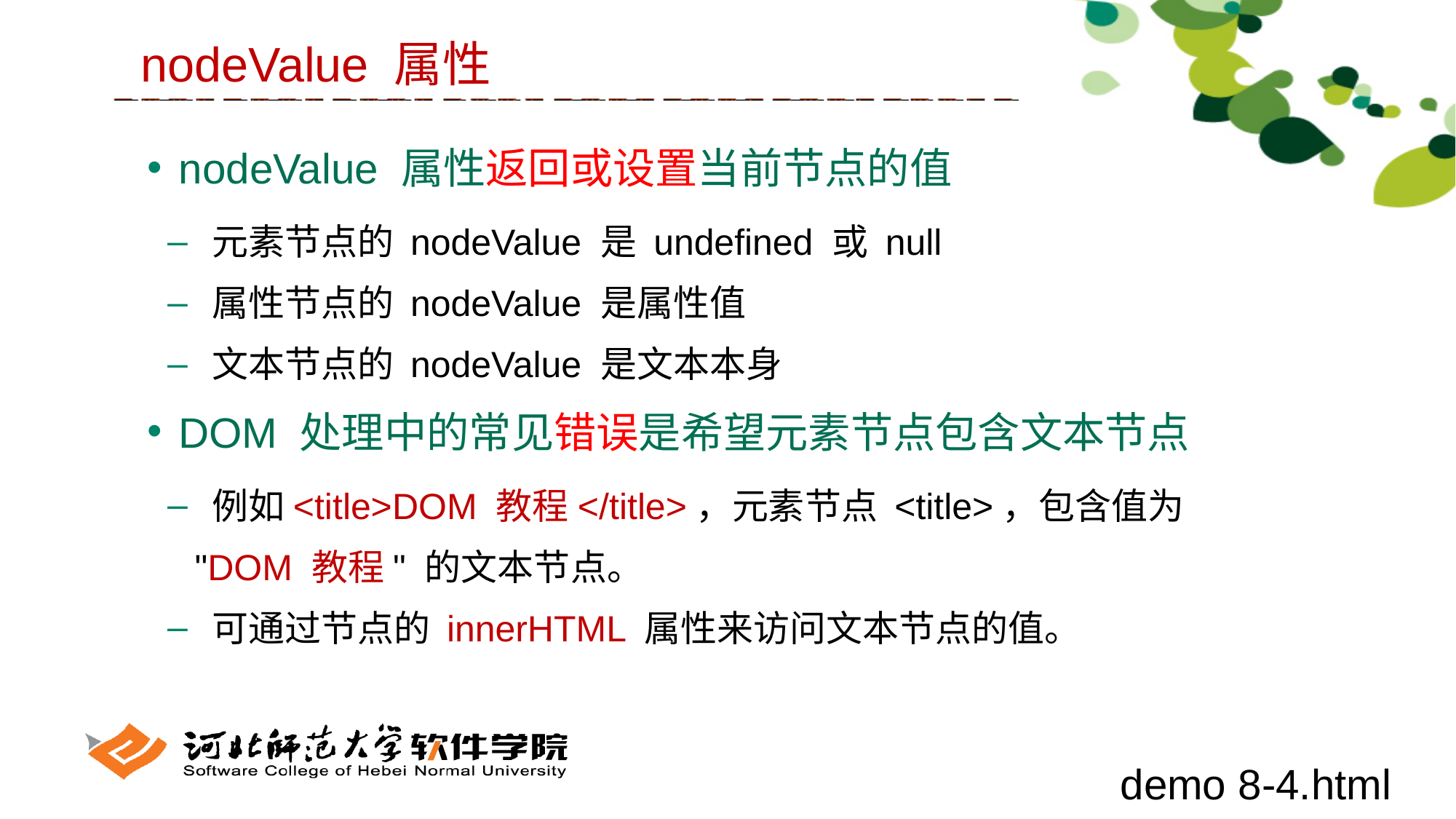

nodeValue 属性
 nodeValue 属性返回或设置当前节点的值
 元素节点的 nodeValue 是 undefined 或 null
 属性节点的 nodeValue 是属性值
 文本节点的 nodeValue 是文本本身
 DOM 处理中的常见错误是希望元素节点包含文本节点
 例如<title>DOM 教程</title>，元素节点 <title>，包含值为 "DOM 教程" 的文本节点。
 可通过节点的 innerHTML 属性来访问文本节点的值。

demo 8-4.html